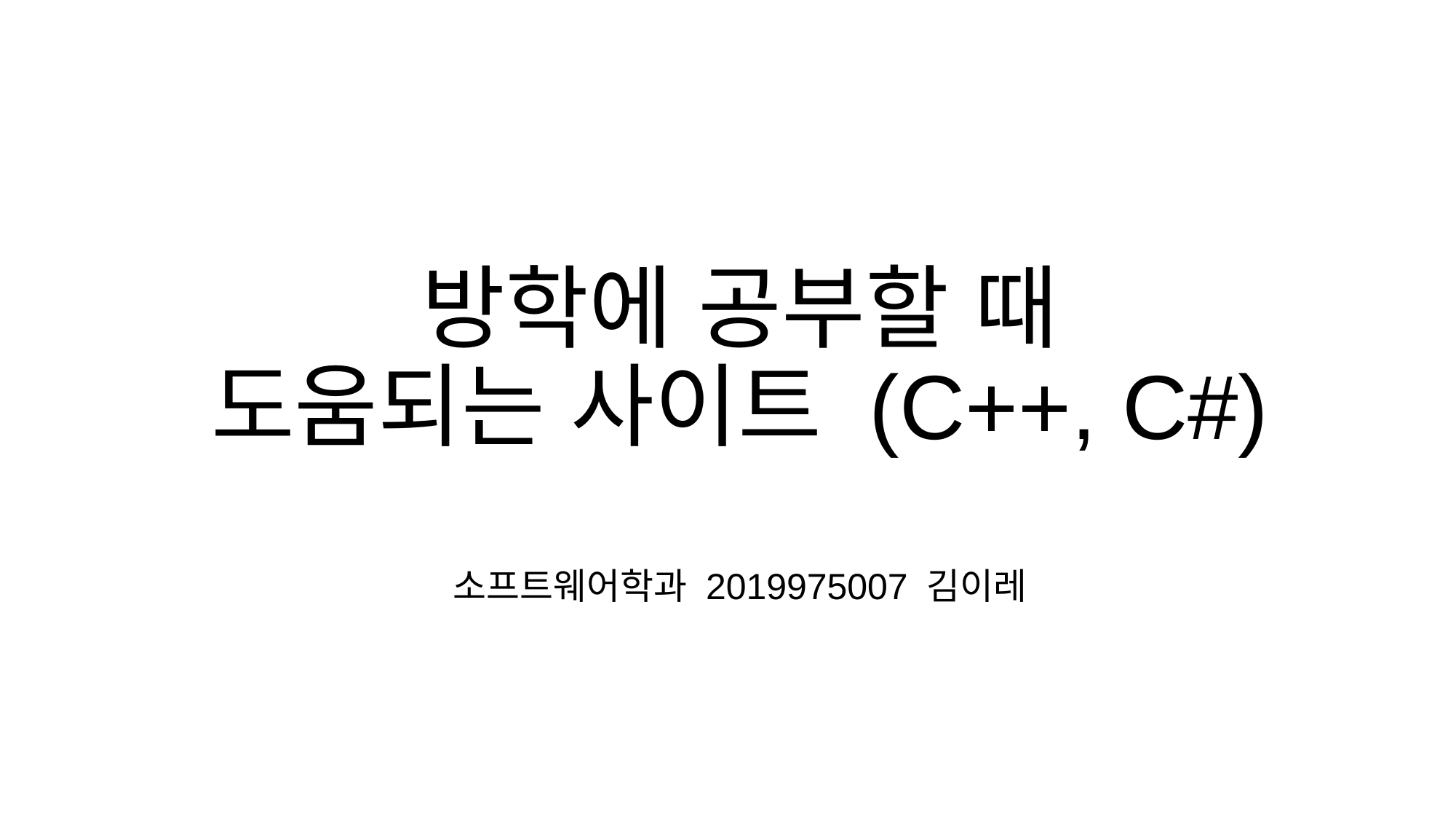

# 방학에 공부할 때 도움되는 사이트 (C++, C#)
소프트웨어학과 2019975007 김이레